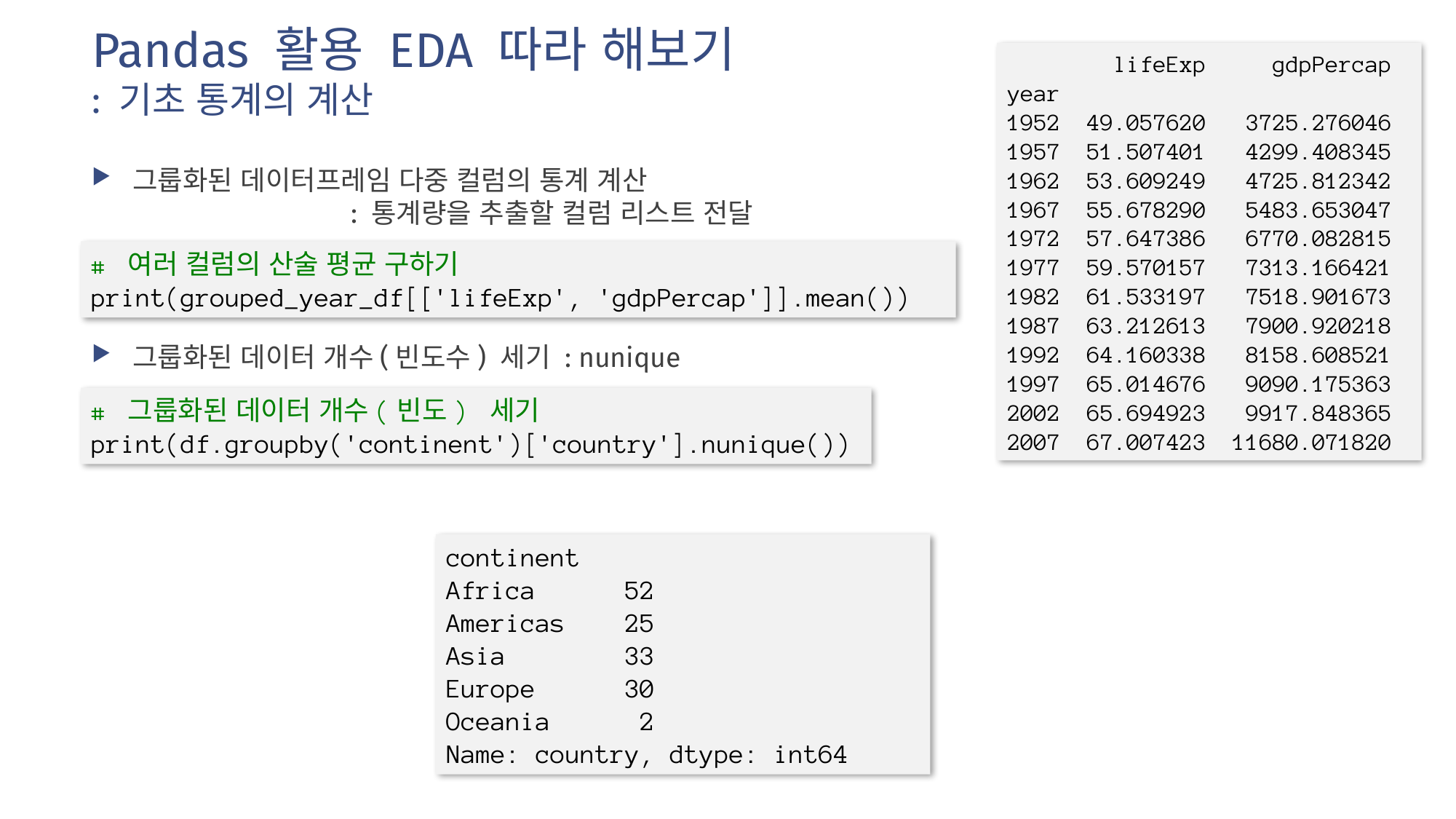

# Pandas 활용 EDA 따라 해보기 : 기초 통계의 계산
        lifeExp     gdpPercap
year
1952  49.057620   3725.276046
1957  51.507401   4299.408345
1962  53.609249   4725.812342
1967  55.678290   5483.653047
1972  57.647386   6770.082815
1977  59.570157   7313.166421
1982  61.533197   7518.901673
1987  63.212613   7900.920218
1992  64.160338   8158.608521
1997  65.014676   9090.175363
2002  65.694923   9917.848365
2007  67.007423  11680.071820
그룹화된 데이터프레임 다중 컬럼의 통계 계산
		: 통계량을 추출할 컬럼 리스트 전달

그룹화된 데이터 개수(빈도수) 세기 : nunique

# 여러 컬럼의 산술 평균 구하기
print(grouped_year_df[['lifeExp', 'gdpPercap']].mean())
# 그룹화된 데이터 개수(빈도) 세기
print(df.groupby('continent')['country'].nunique())
continent
Africa      52
Americas    25
Asia        33
Europe      30
Oceania      2
Name: country, dtype: int64